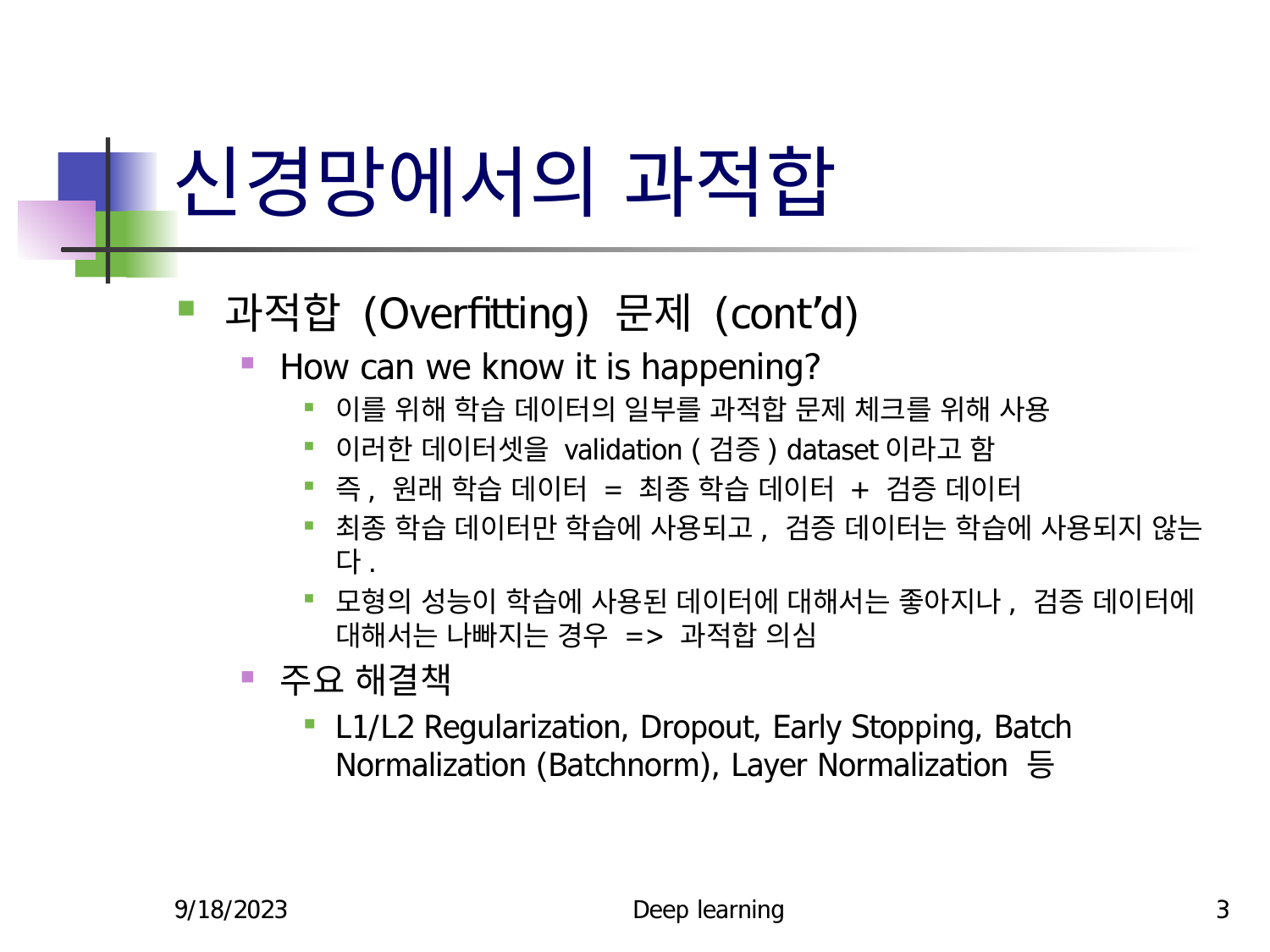

# 신경망에서의 과적합
과적합 (Overfitting) 문제 (cont’d)
How can we know it is happening?
이를 위해 학습 데이터의 일부를 과적합 문제 체크를 위해 사용
이러한 데이터셋을 validation (검증) dataset이라고 함
즉, 원래 학습 데이터 = 최종 학습 데이터 + 검증 데이터
최종 학습 데이터만 학습에 사용되고, 검증 데이터는 학습에 사용되지 않는다.
모형의 성능이 학습에 사용된 데이터에 대해서는 좋아지나, 검증 데이터에 대해서는 나빠지는 경우 => 과적합 의심
주요 해결책
L1/L2 Regularization, Dropout, Early Stopping, Batch Normalization (Batchnorm), Layer Normalization 등
9/18/2023
Deep learning
3